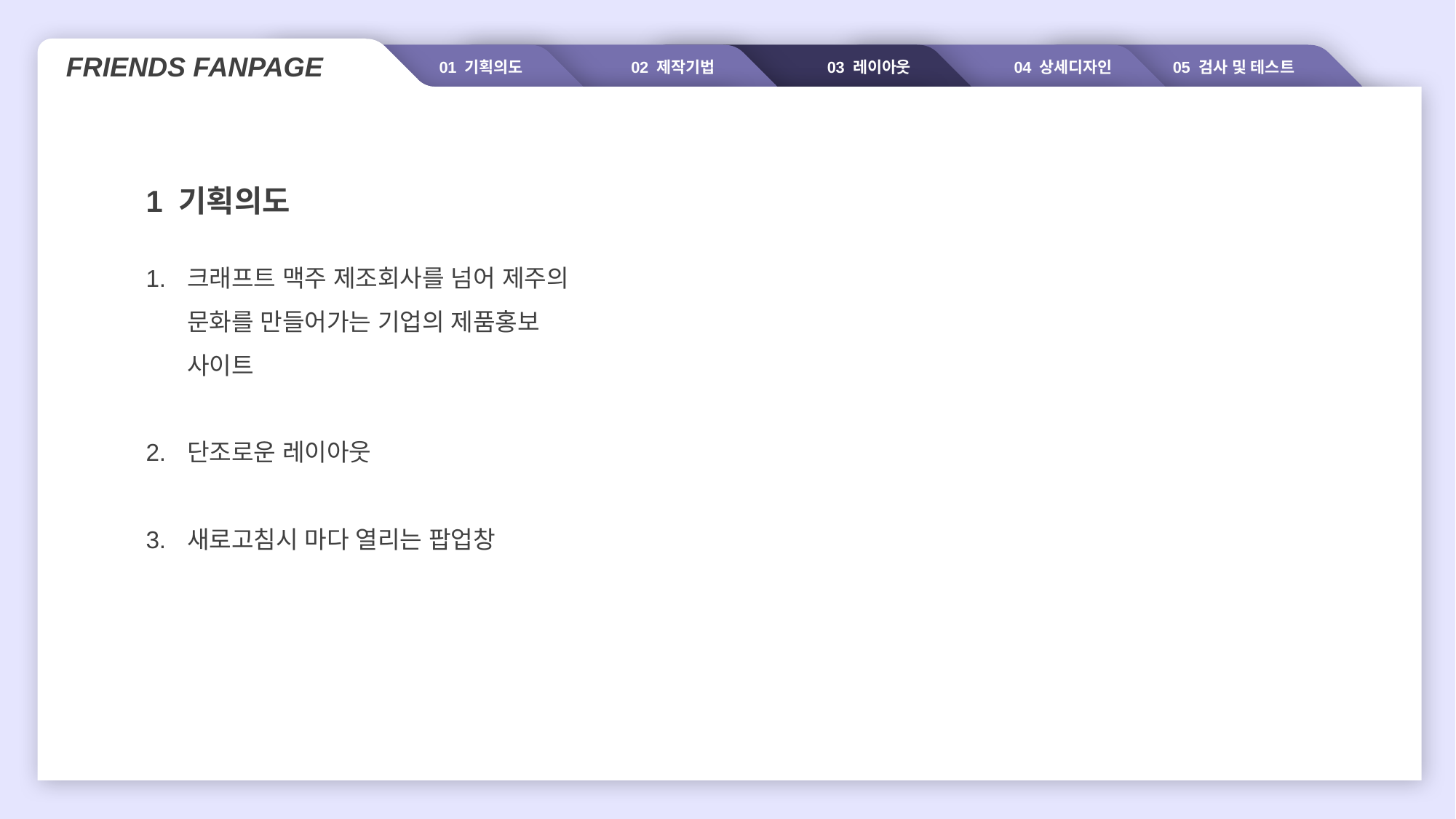

FRIENDS FANPAGE
01 기획의도
02 제작기법
03 레이아웃
04 상세디자인
      05 검사 및 테스트
1 기획의도

크래프트 맥주 제조회사를 넘어 제주의 문화를 만들어가는 기업의 제품홍보 사이트

단조로운 레이아웃

새로고침시 마다 열리는 팝업창